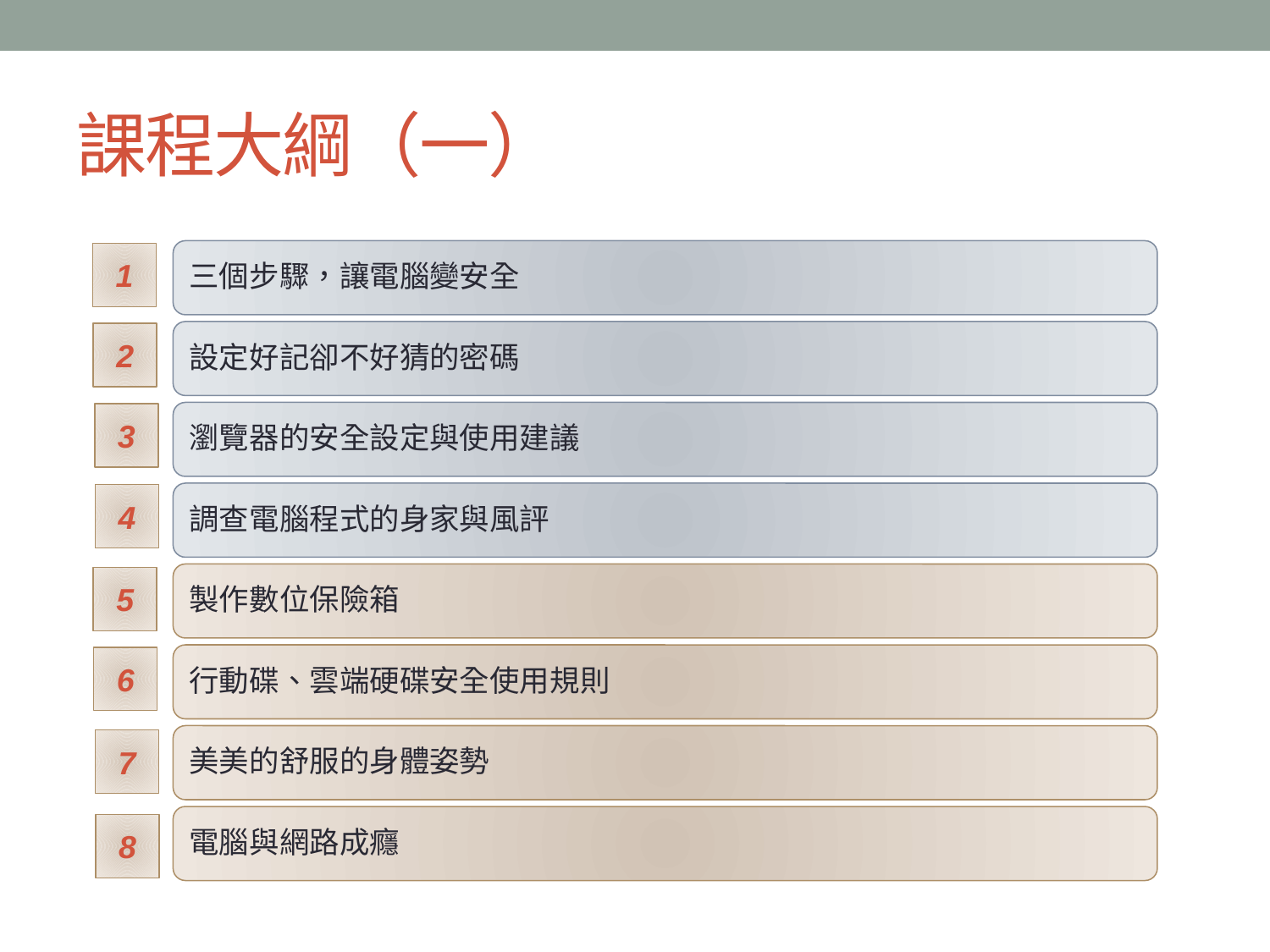

# 課程大綱（一）
三個步驟，讓電腦變安全
設定好記卻不好猜的密碼
瀏覽器的安全設定與使用建議
調查電腦程式的身家與風評
製作數位保險箱
行動碟、雲端硬碟安全使用規則
美美的舒服的身體姿勢
電腦與網路成癮
1
2
3
4
5
6
7
8